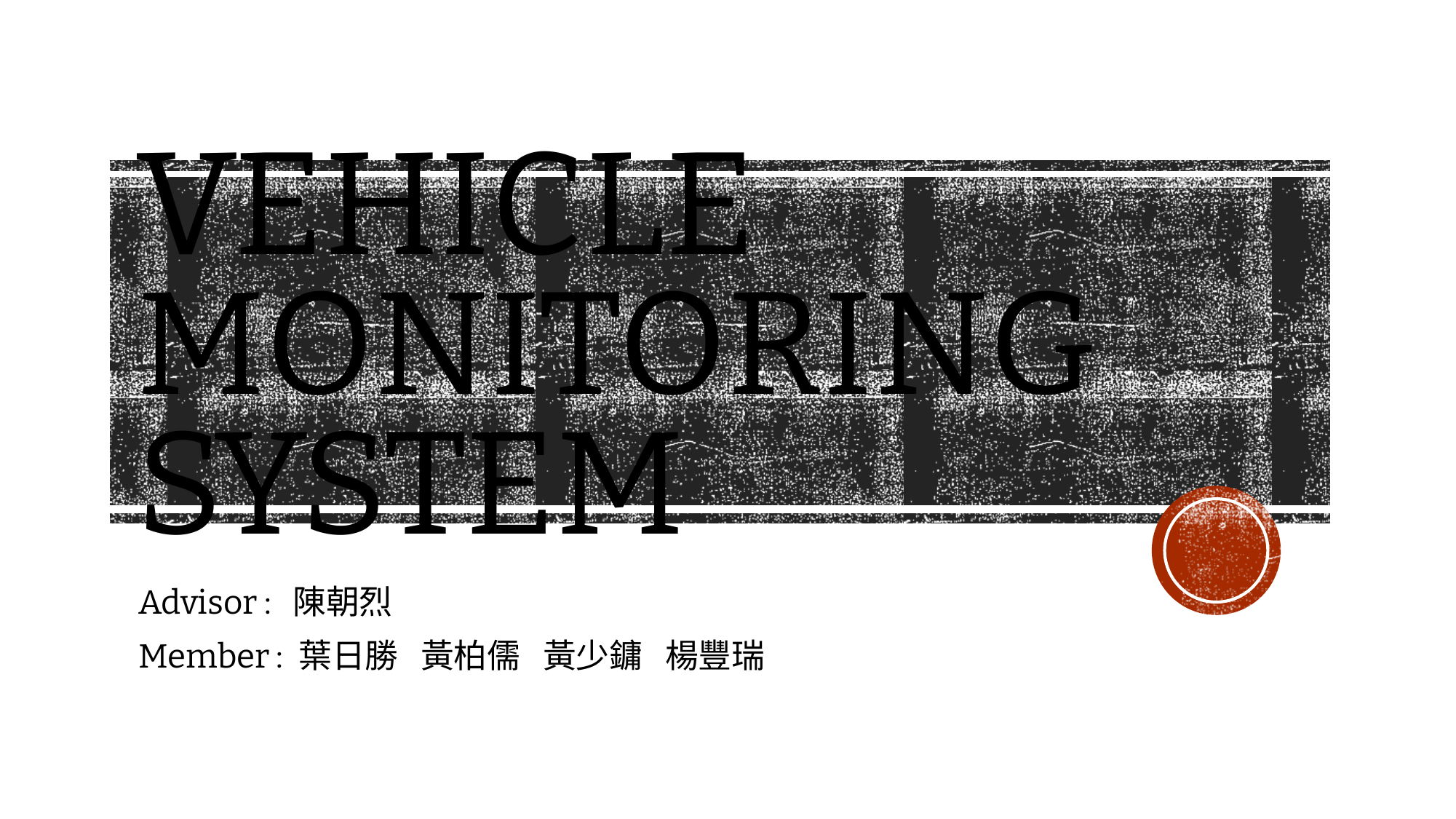

# Vehicle Monitoring System
Advisor :  陳朝烈
Member : 葉日勝   黃柏儒   黃少鏞   楊豐瑞